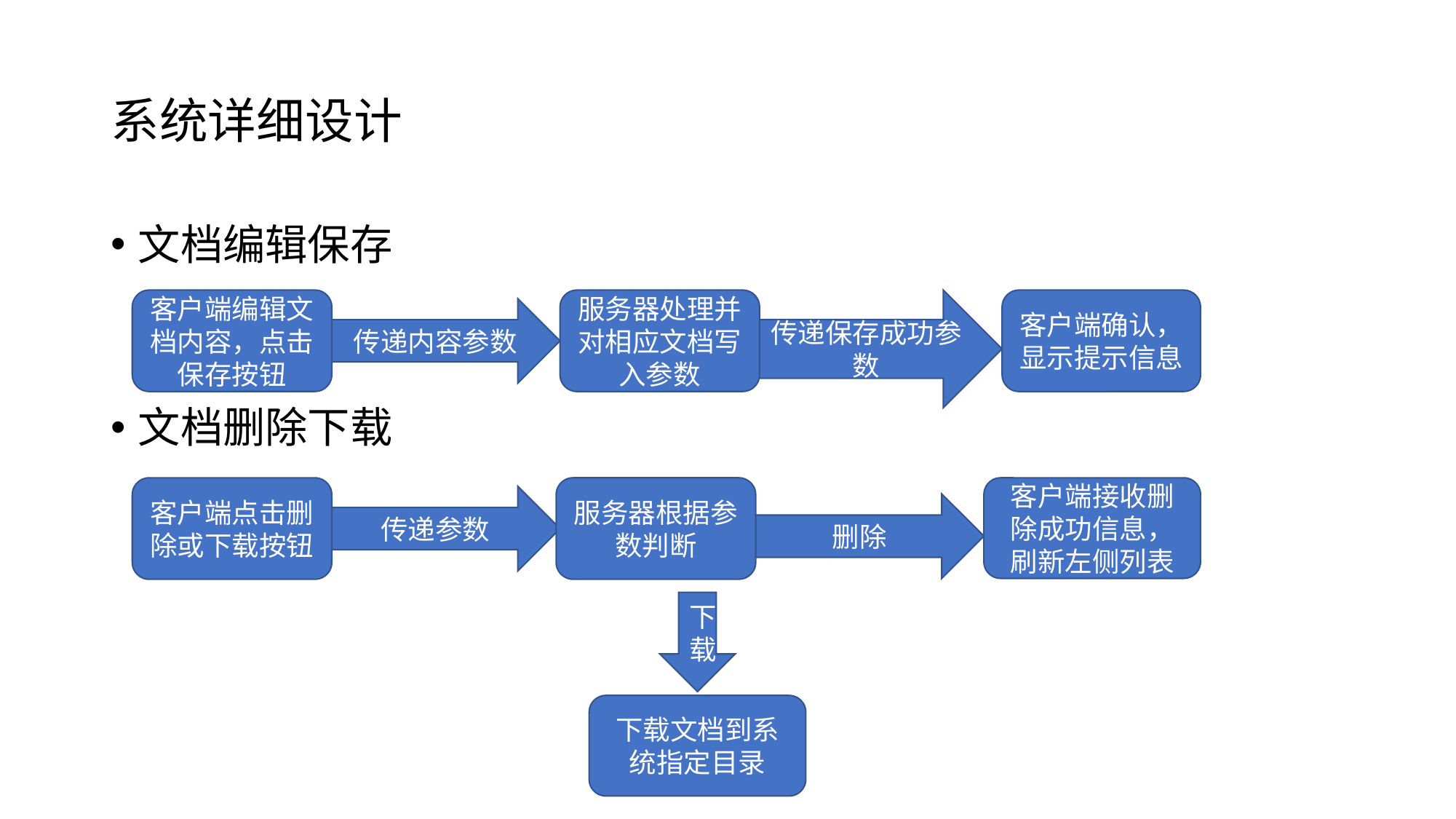

# 系统详细设计
文档编辑保存

文档删除下载

客户端编辑文档内容，点击保存按钮
服务器处理并对相应文档写入参数
传递保存成功参数
客户端确认，显示提示信息
传递内容参数
服务器根据参数判断
客户端接收删除成功信息，刷新左侧列表
客户端点击删除或下载按钮
传递参数
删除
下载
下载文档到系统指定目录